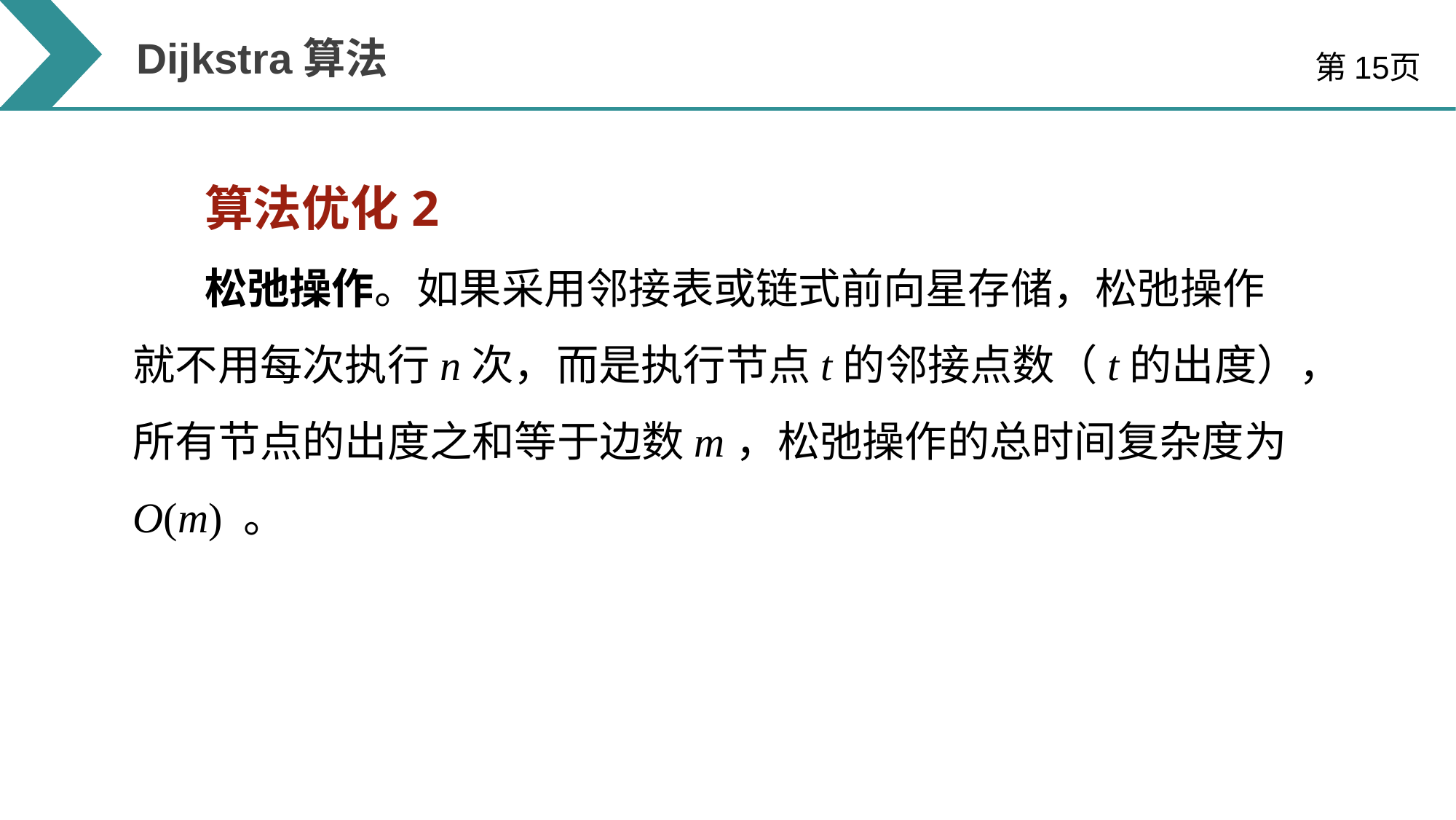

Dijkstra算法
第15页
算法优化2
松弛操作。如果采用邻接表或链式前向星存储，松弛操作就不用每次执行n次，而是执行节点t的邻接点数（t的出度），所有节点的出度之和等于边数m，松弛操作的总时间复杂度为O(m) 。